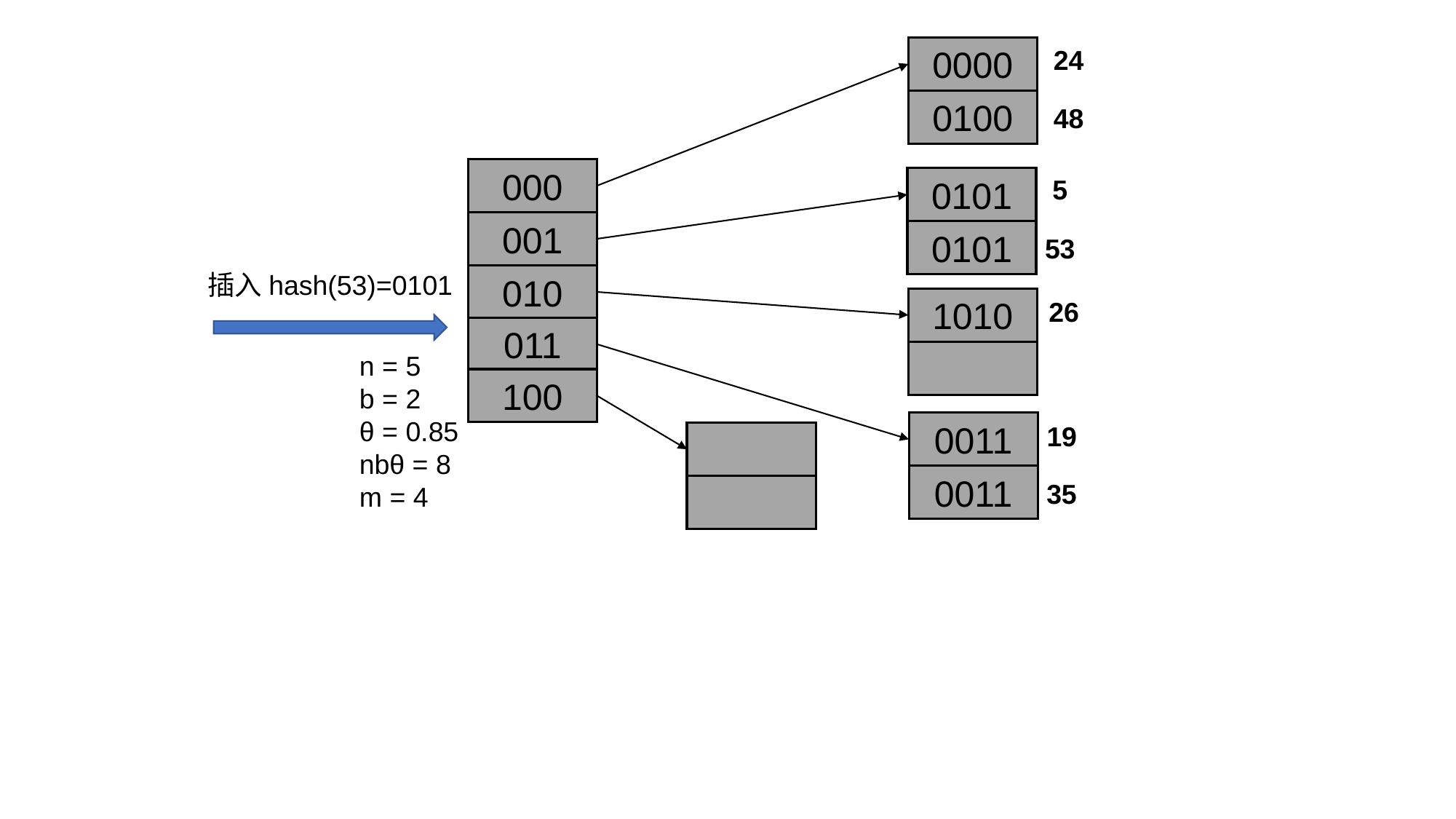

0000
24
0100
48
000
5
0101
001
0101
53
插入hash(53)=0101
010
1010
26

011

n = 5
b = 2
θ = 0.85
nbθ = 8
m = 4
100
0011
19

0011
35